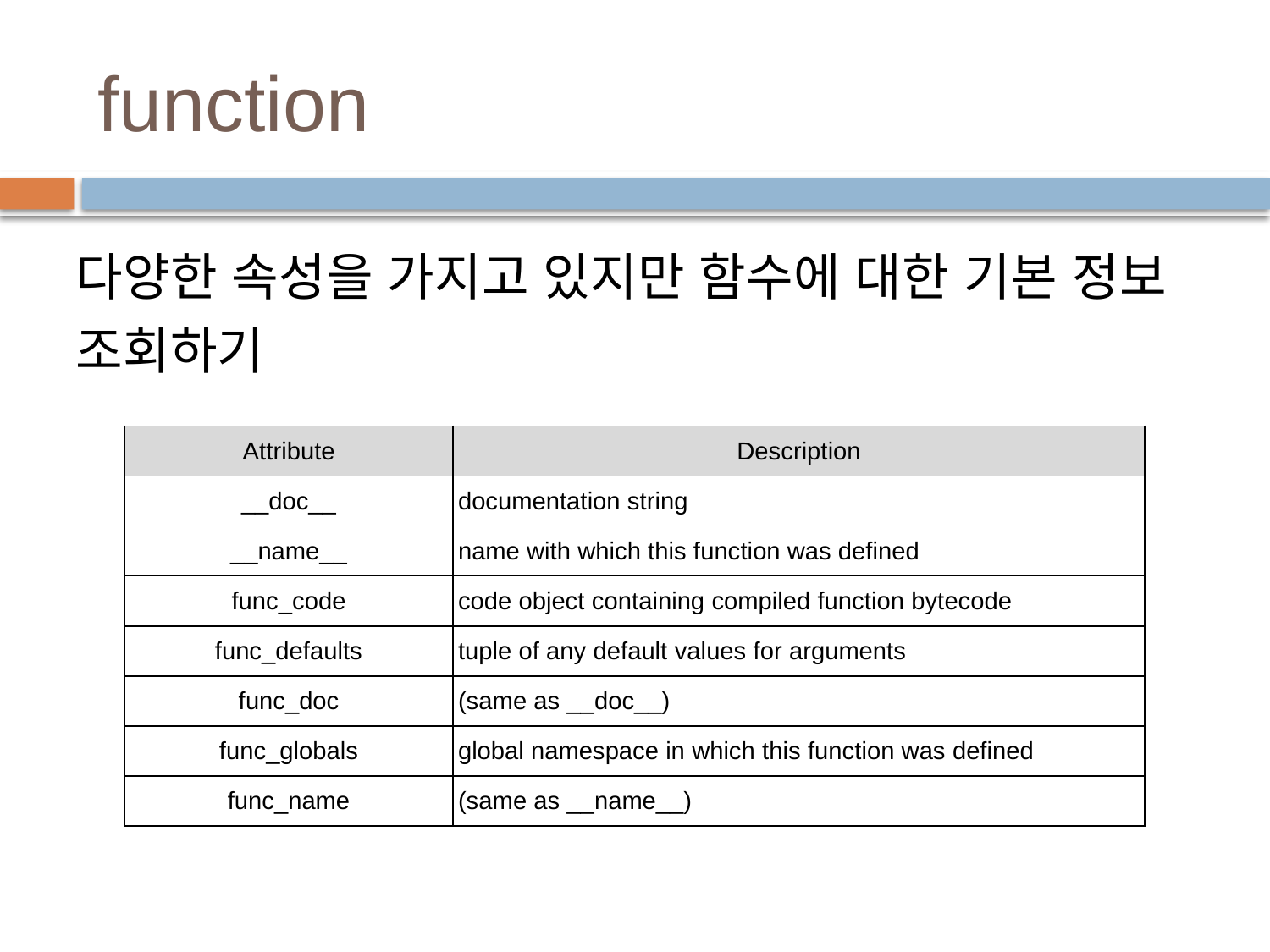

# function
다양한 속성을 가지고 있지만 함수에 대한 기본 정보 조회하기
| Attribute | Description |
| --- | --- |
| \_\_doc\_\_ | documentation string |
| \_\_name\_\_ | name with which this function was defined |
| func\_code | code object containing compiled function bytecode |
| func\_defaults | tuple of any default values for arguments |
| func\_doc | (same as \_\_doc\_\_) |
| func\_globals | global namespace in which this function was defined |
| func\_name | (same as \_\_name\_\_) |